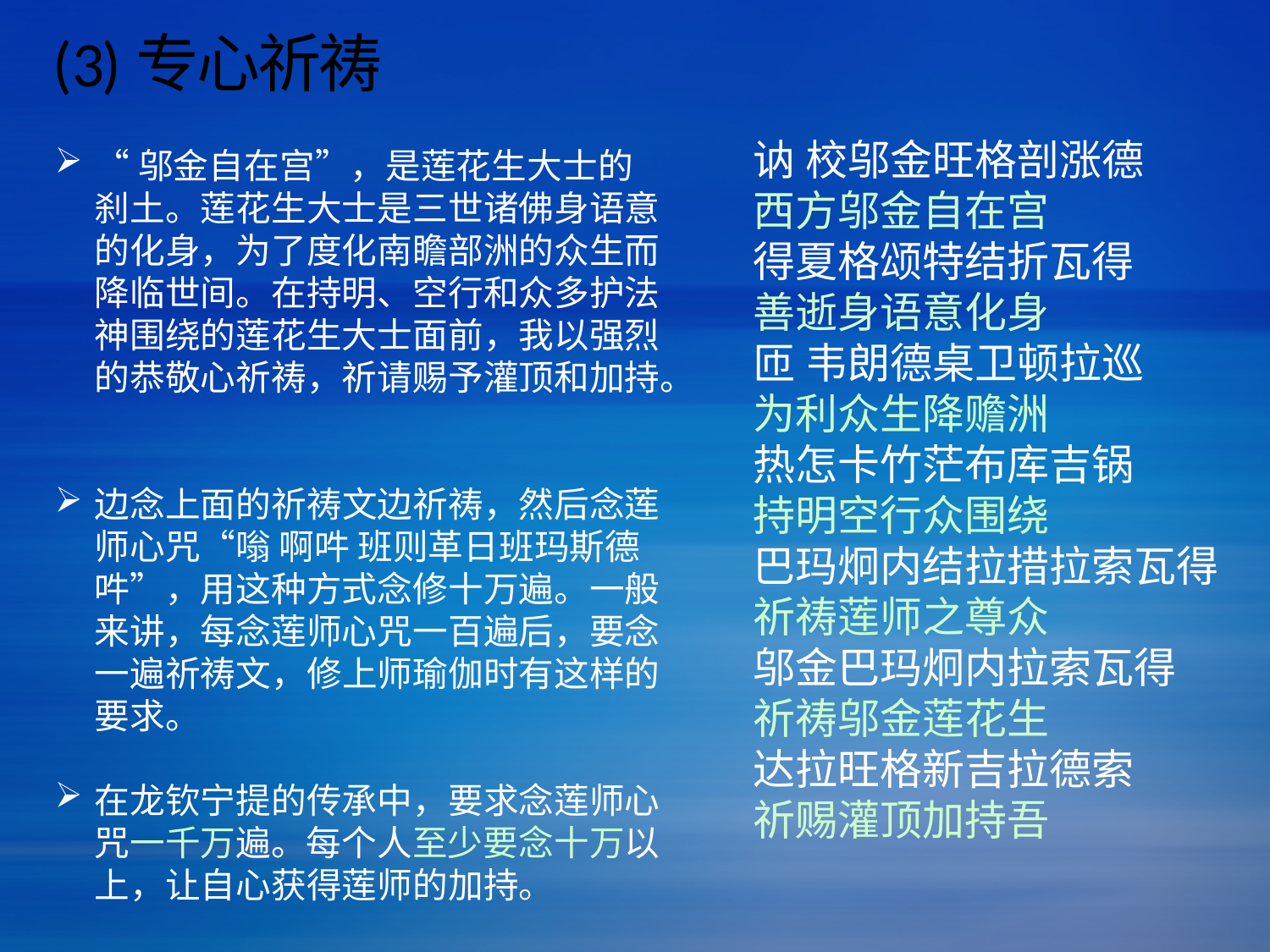

# (3)专心祈祷
讷 校邬金旺格剖涨德
西方邬金自在宫
得夏格颂特结折瓦得
善逝身语意化身
匝 韦朗德桌卫顿拉巡
为利众生降赡洲
热怎卡竹茫布库吉锅
持明空行众围绕
巴玛炯内结拉措拉索瓦得
祈祷莲师之尊众
邬金巴玛炯内拉索瓦得
祈祷邬金莲花生
达拉旺格新吉拉德索
祈赐灌顶加持吾
“邬金自在宫”，是莲花生大士的刹土。莲花生大士是三世诸佛身语意的化身，为了度化南瞻部洲的众生而降临世间。在持明、空行和众多护法神围绕的莲花生大士面前，我以强烈的恭敬心祈祷，祈请赐予灌顶和加持。

边念上面的祈祷文边祈祷，然后念莲师心咒“嗡 啊吽 班则革日班玛斯德吽”，用这种方式念修十万遍。一般来讲，每念莲师心咒一百遍后，要念一遍祈祷文，修上师瑜伽时有这样的要求。

在龙钦宁提的传承中，要求念莲师心咒一千万遍。每个人至少要念十万以上，让自心获得莲师的加持。